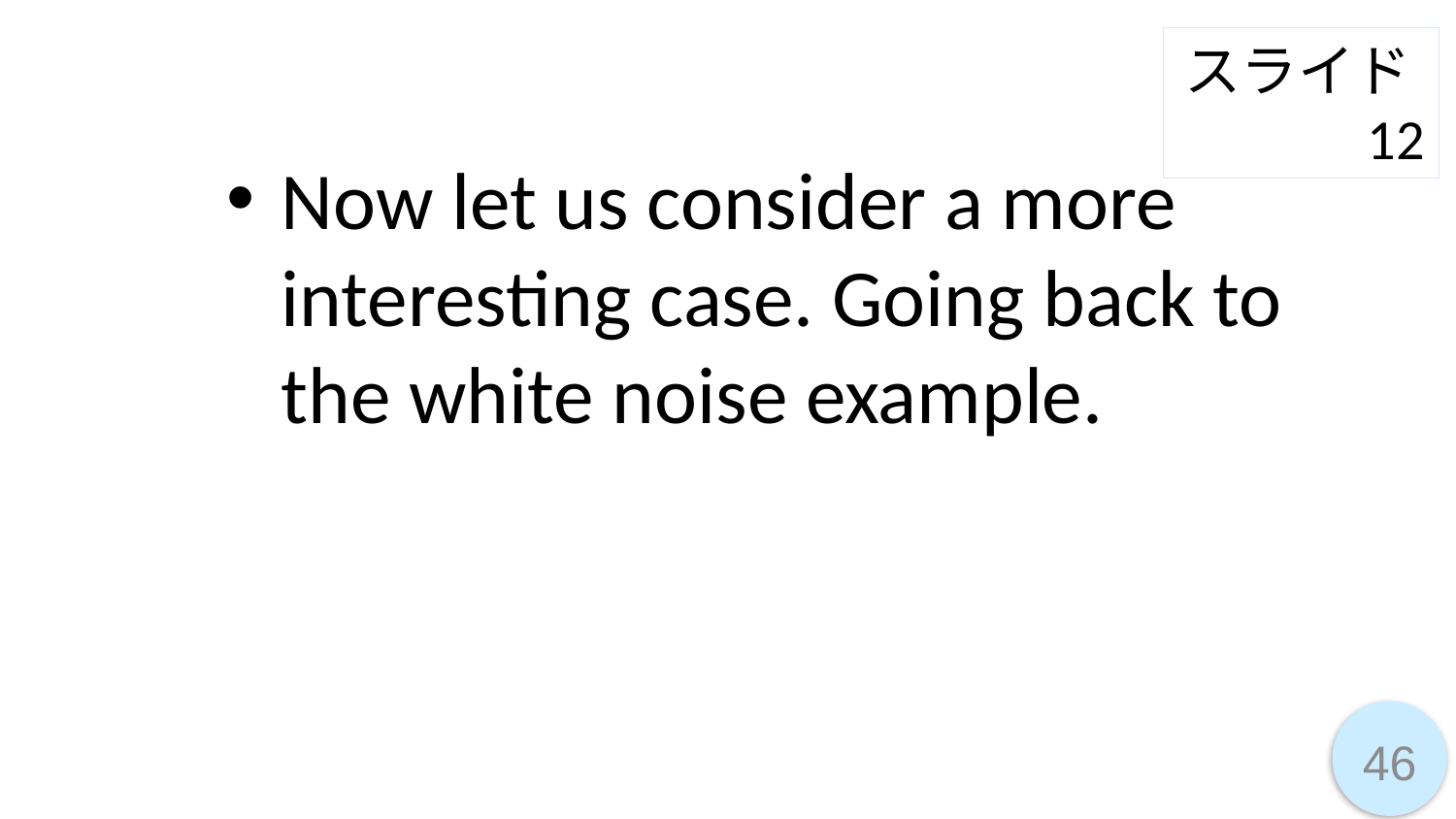

スライド12
Now let us consider a more interesting case. Going back to the white noise example.
46